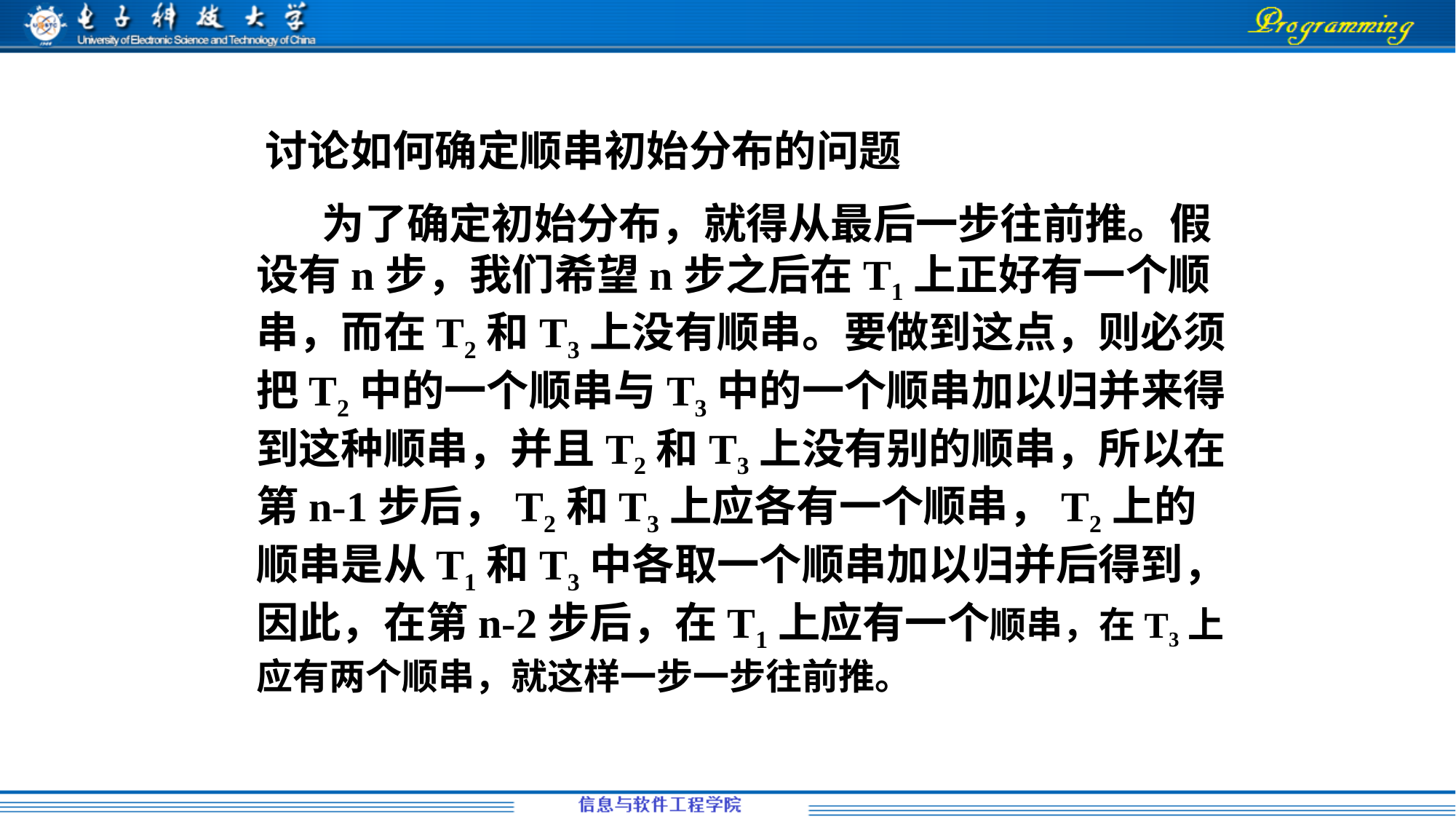

讨论如何确定顺串初始分布的问题
       为了确定初始分布，就得从最后一步往前推。假设有n步，我们希望n步之后在T1上正好有一个顺串，而在T2和T3上没有顺串。要做到这点，则必须把T2中的一个顺串与T3中的一个顺串加以归并来得到这种顺串，并且T2和T3上没有别的顺串，所以在第n-1步后，T2和T3上应各有一个顺串，T2上的顺串是从T1和T3中各取一个顺串加以归并后得到，因此，在第n-2步后，在T1上应有一个顺串，在T3上应有两个顺串，就这样一步一步往前推。